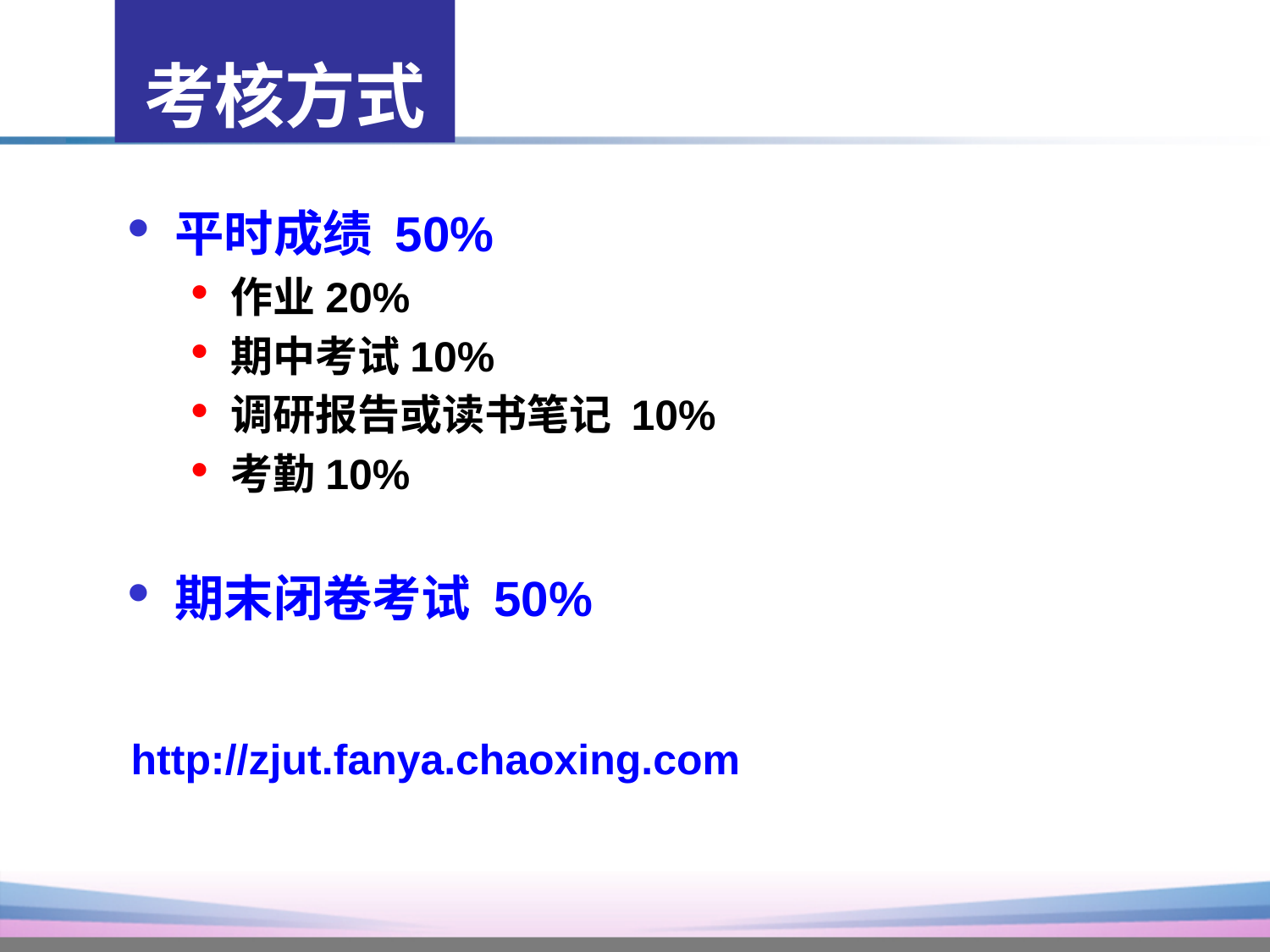

# 考核方式
平时成绩 50%
作业20%
期中考试10%
调研报告或读书笔记 10%
考勤10%

期末闭卷考试 50%

http://zjut.fanya.chaoxing.com